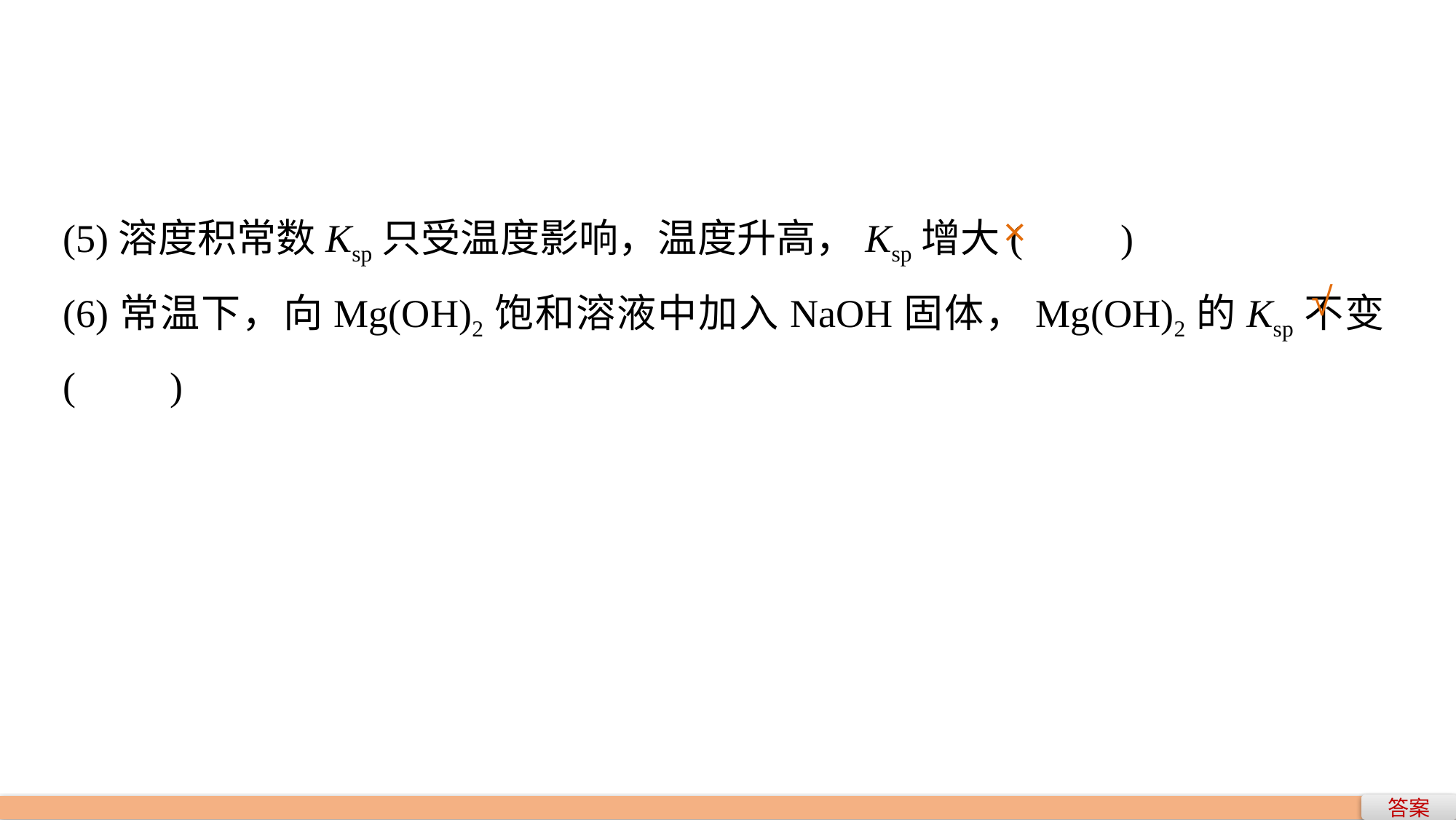

(5)溶度积常数Ksp只受温度影响，温度升高，Ksp增大(　　)
(6)常温下，向Mg(OH)2饱和溶液中加入NaOH固体，Mg(OH)2的Ksp不变(　    )
×
√
答案